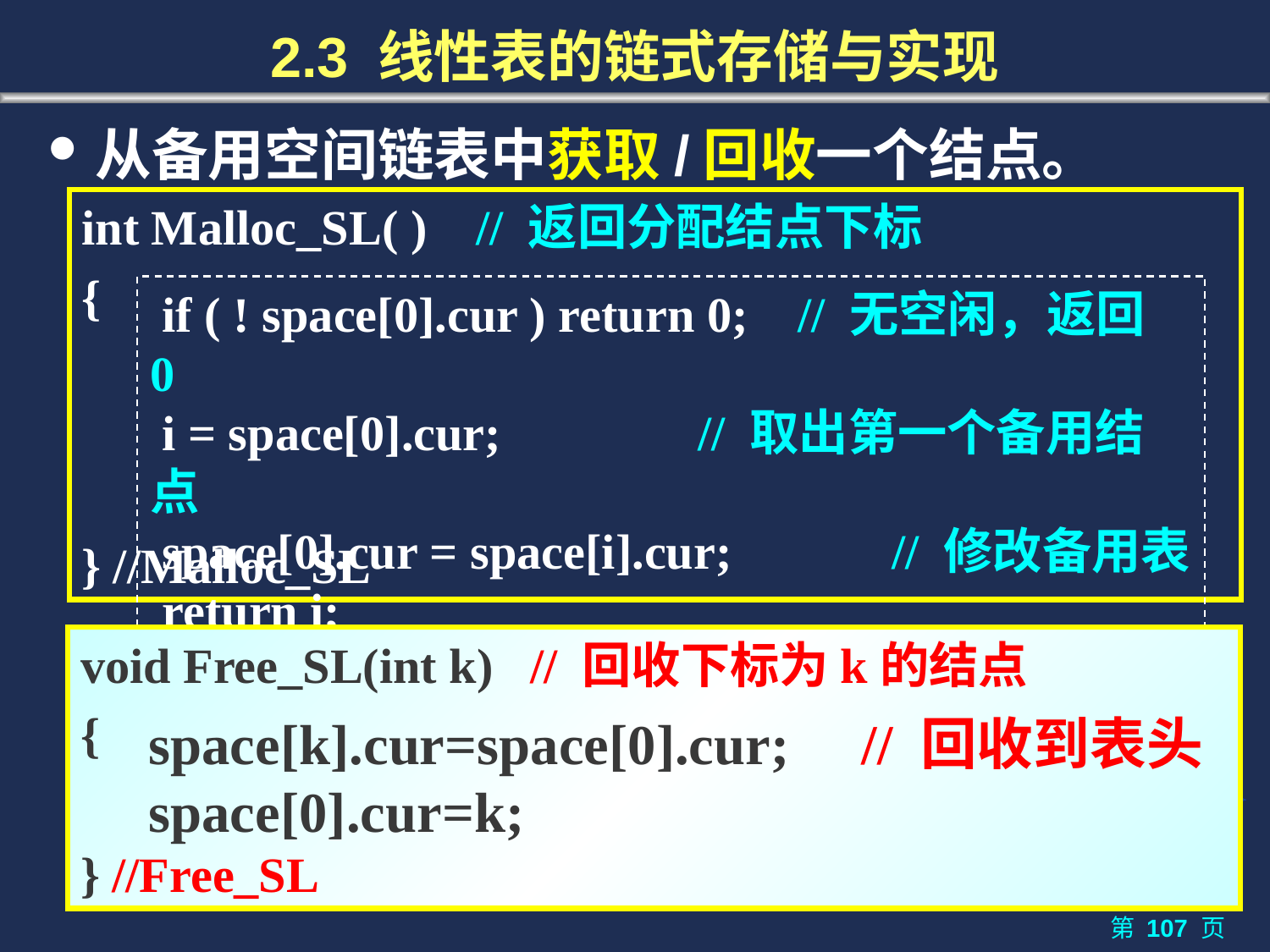

# 2.3 线性表的链式存储与实现
从备用空间链表中获取/回收一个结点。
int Malloc_SL( )    // 返回分配结点下标
{

} //Malloc_SL
 if ( ! space[0].cur ) return 0;    // 无空闲，返回 0
 i = space[0].cur;                // 取出第一个备用结点
 space[0].cur = space[i].cur;             // 修改备用表
 return i;
void Free_SL(int k)   // 回收下标为k的结点
{

} //Free_SL
space[k].cur=space[0].cur;     // 回收到表头
space[0].cur=k;
第 107 页